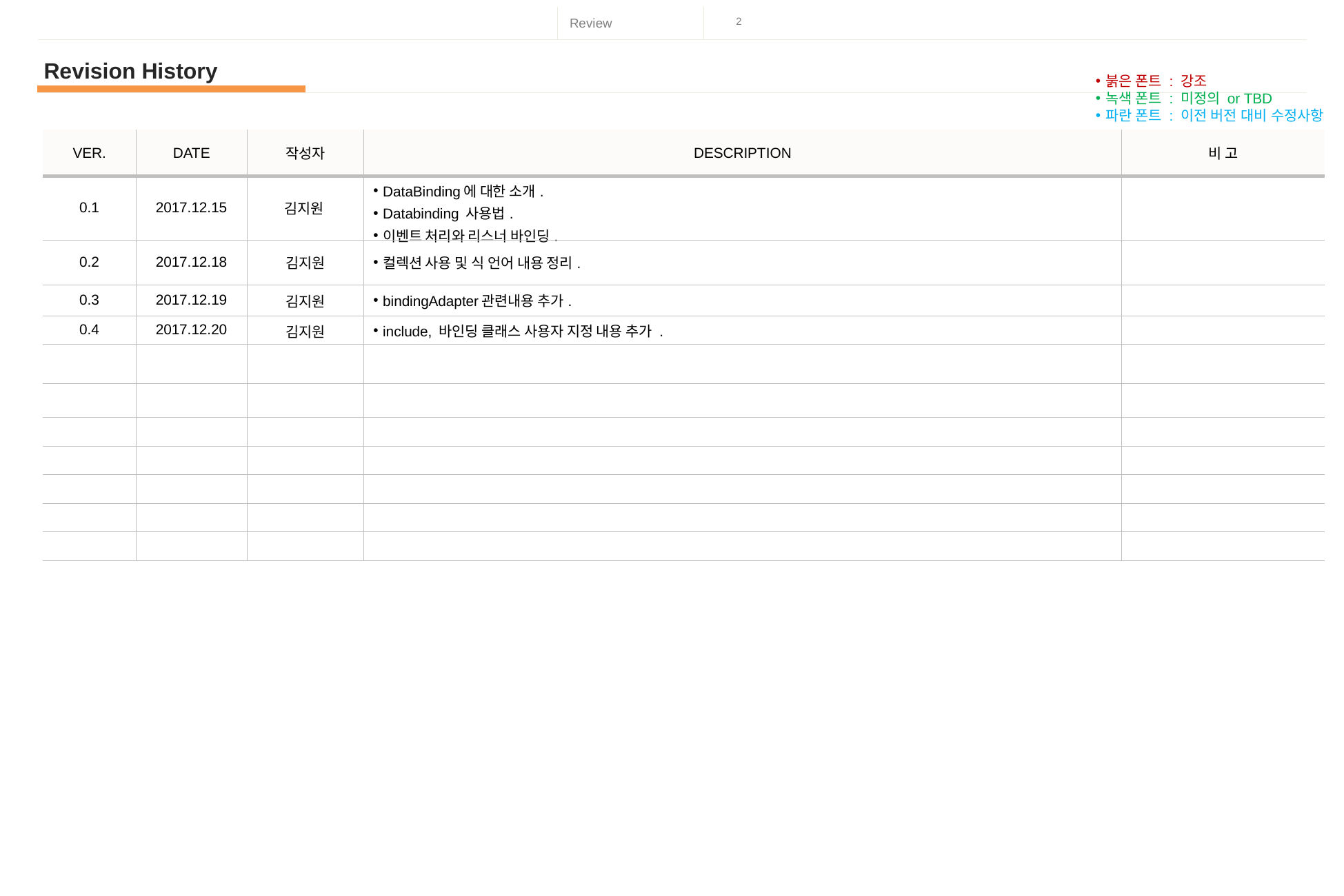

Revision History
붉은 폰트 : 강조
녹색 폰트 : 미정의 or TBD
파란 폰트 : 이전 버전 대비 수정사항
| VER. | DATE | 작성자 | DESCRIPTION | 비 고 |
| --- | --- | --- | --- | --- |
| 0.1 | 2017.12.15 | 김지원 | DataBinding에 대한 소개. Databinding 사용법. 이벤트 처리와 리스너 바인딩. |  |
| 0.2 | 2017.12.18 | 김지원 | 컬렉션 사용 및 식 언어 내용 정리. |  |
| 0.3 | 2017.12.19 | 김지원 | bindingAdapter관련내용 추가. |  |
| 0.4 | 2017.12.20 | 김지원 | include, 바인딩 클래스 사용자 지정 내용 추가 . |  |
|  |  |  |  |  |
|  |  |  |  |  |
|  |  |  |  |  |
|  |  |  |  |  |
|  |  |  |  |  |
|  |  |  |  |  |
|  |  |  |  |  |